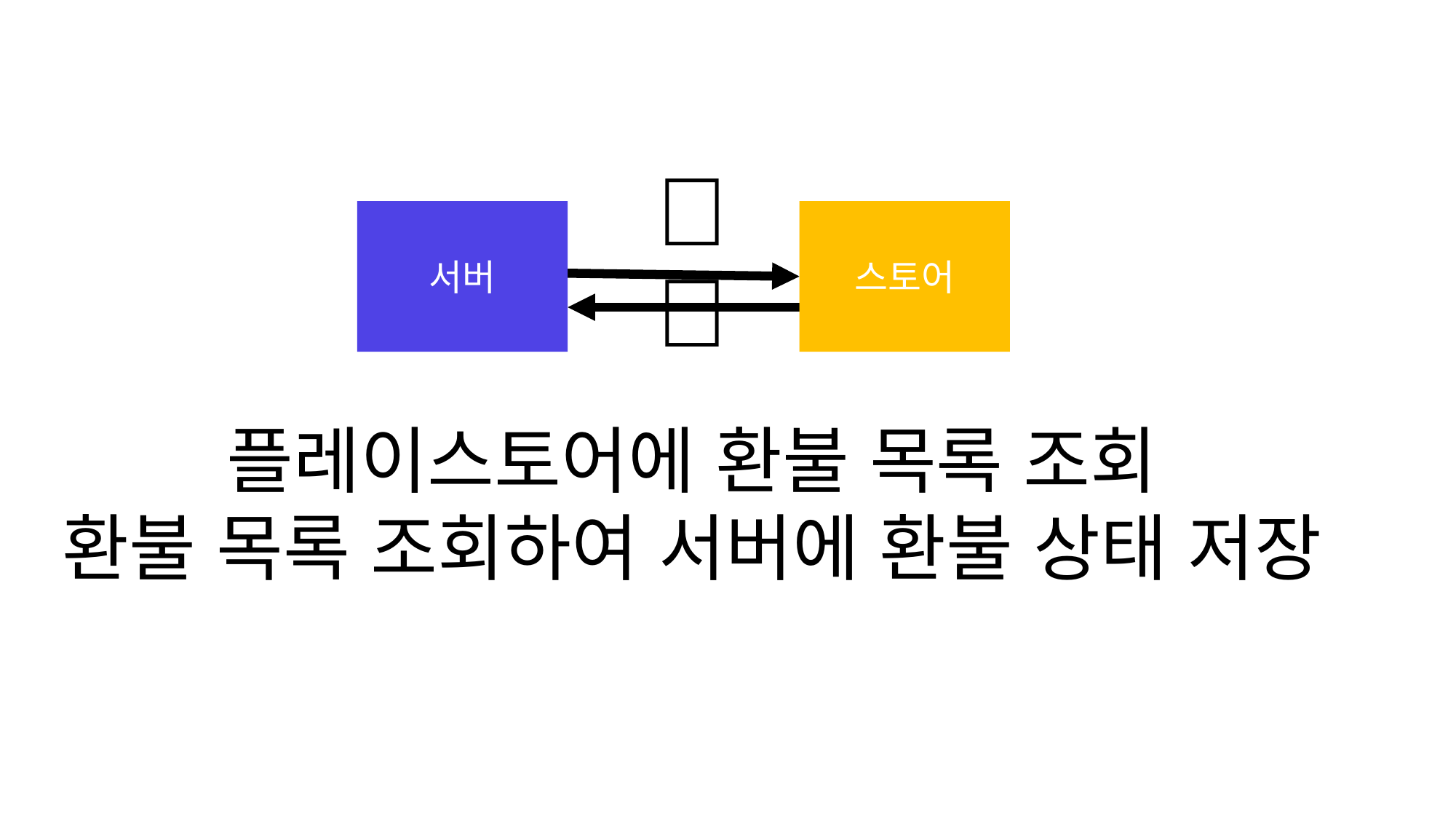

🧾
스토어
서버
🧾
플레이스토어에 환불 목록 조회
환불 목록 조회하여 서버에 환불 상태 저장